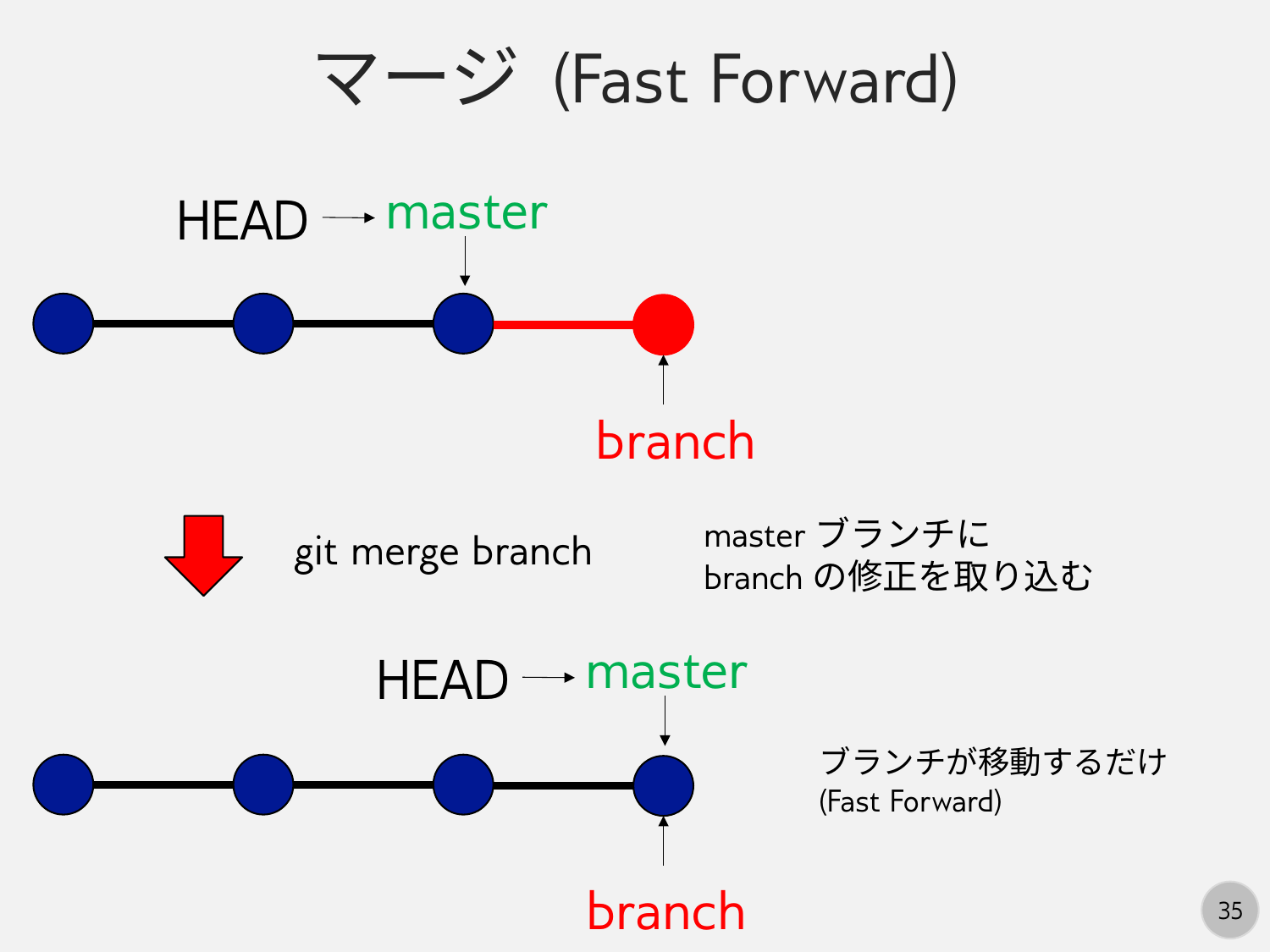

マージ (Fast Forward)
master
HEAD

branch
masterブランチに
branchの修正を取り込む
git merge branch

master
HEAD
ブランチが移動するだけ
(Fast Forward)

branch